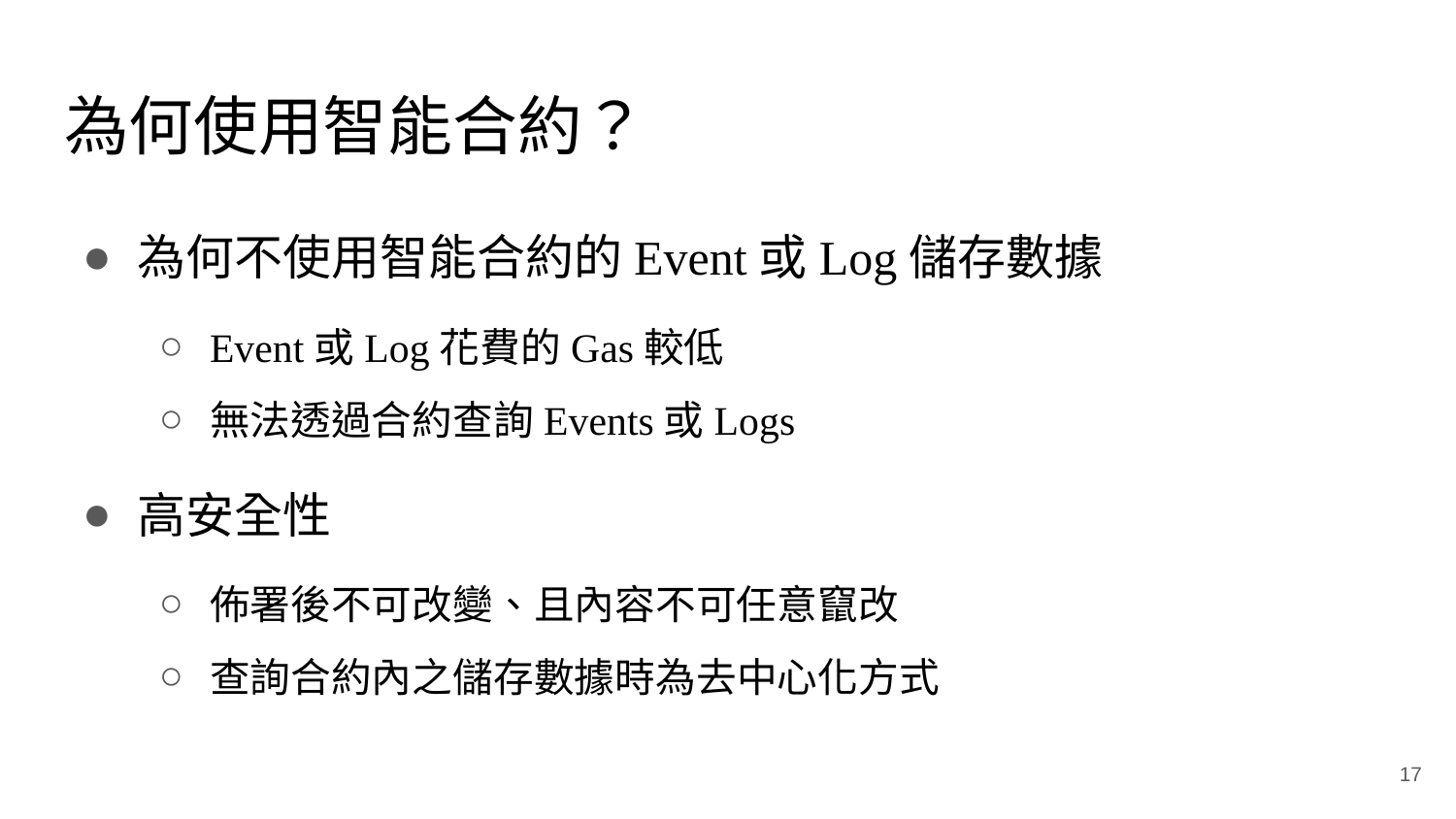

# 為何使用智能合約？
為何不使用智能合約的Event或Log儲存數據
Event或Log花費的Gas較低
無法透過合約查詢Events或Logs
高安全性
佈署後不可改變、且內容不可任意竄改
查詢合約內之儲存數據時為去中心化方式

17